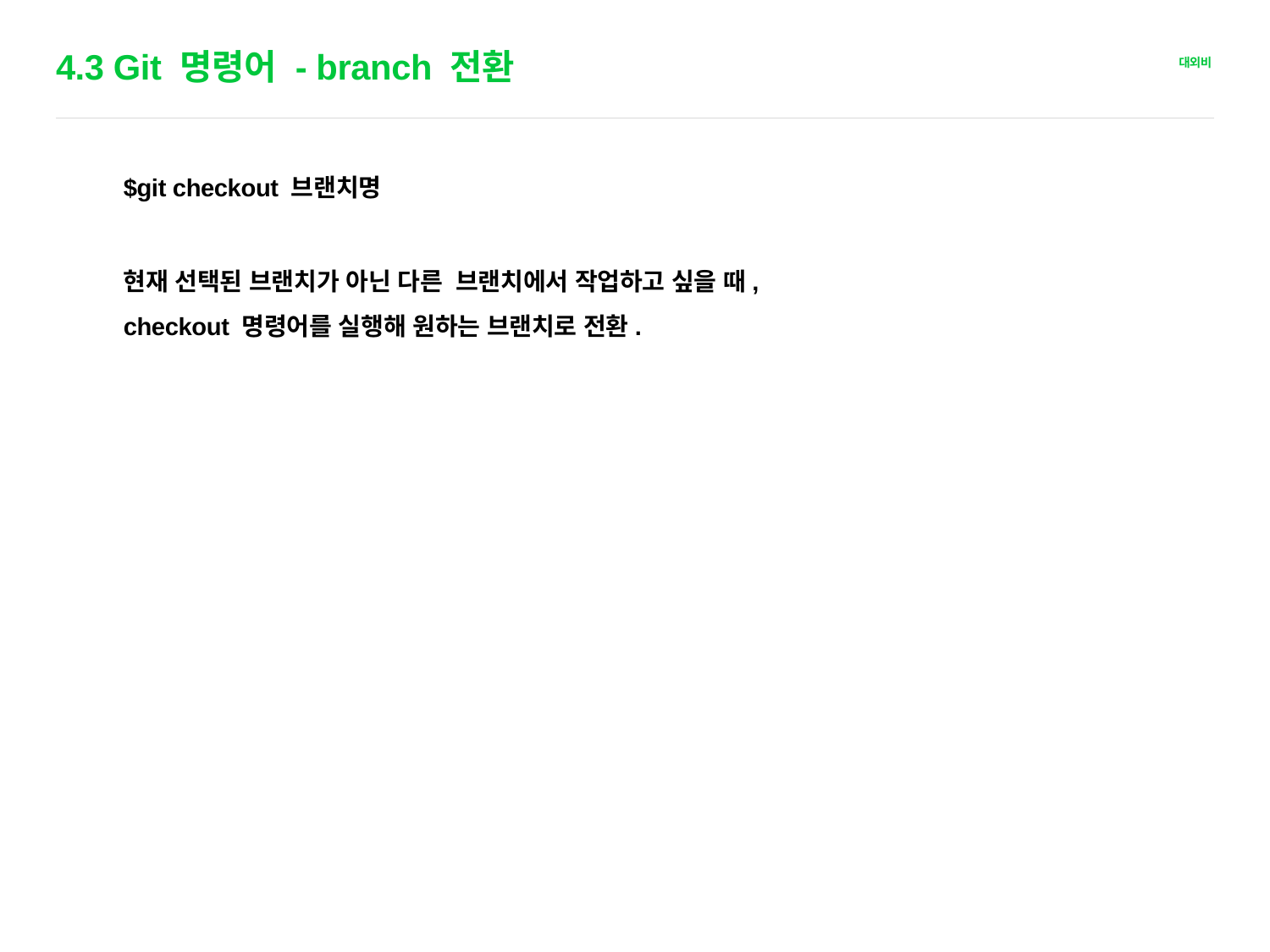

# 4.3 Git 명령어 - branch 전환
$git checkout 브랜치명

현재 선택된 브랜치가 아닌 다른  브랜치에서 작업하고 싶을 때,
checkout 명령어를 실행해 원하는 브랜치로 전환.